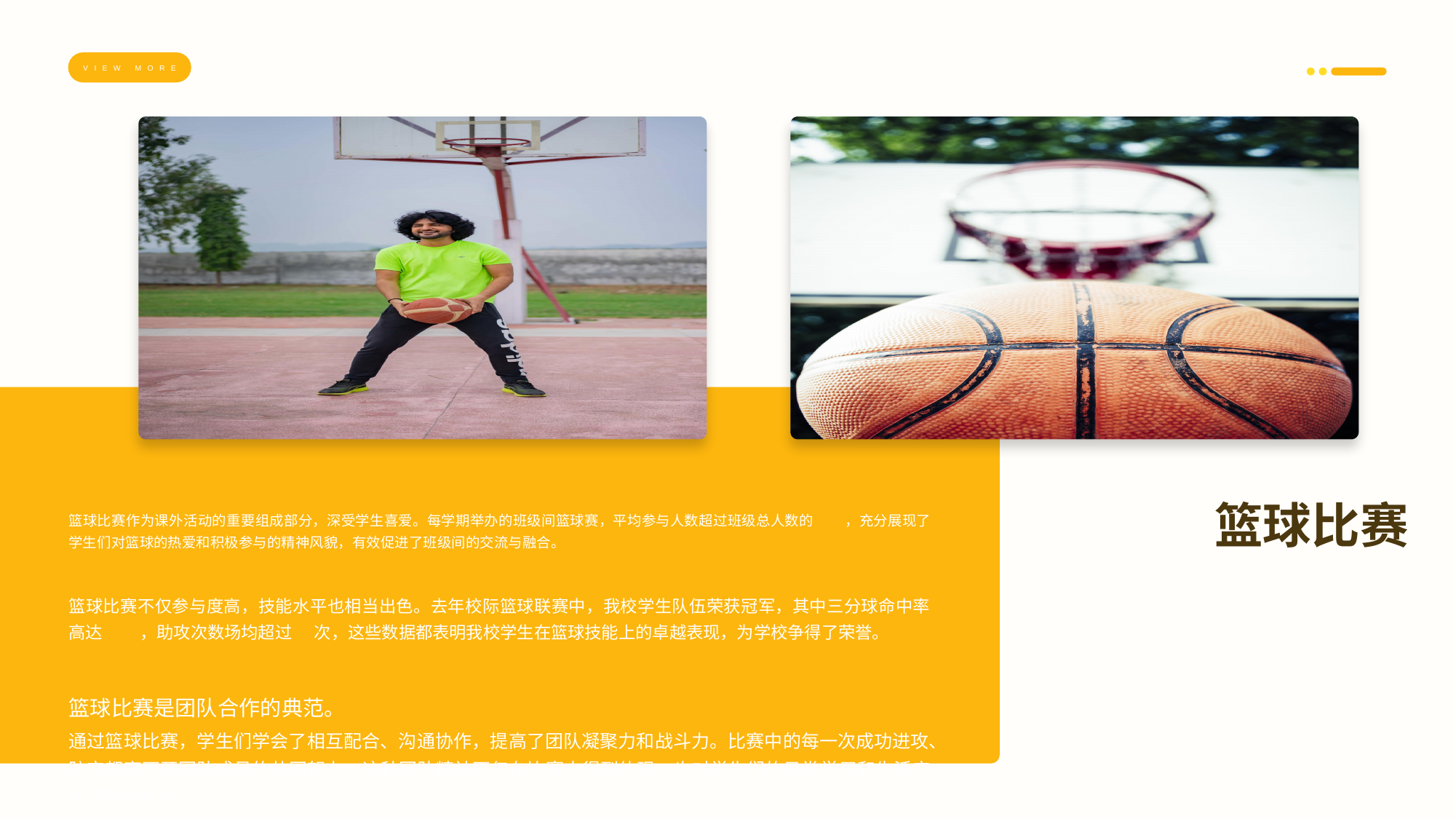

VIEW MORE

1.篮球比赛参与度高
篮球比赛作为课外活动的重要组成部分，深受学生喜爱。每学期举办的班级间篮球赛，平均参与人数超过班级总人数的70%，充分展现了学生们对篮球的热爱和积极参与的精神风貌，有效促进了班级间的交流与融合。
2.比赛技能水平高
篮球比赛不仅参与度高，技能水平也相当出色。去年校际篮球联赛中，我校学生队伍荣获冠军，其中三分球命中率高达40%，助攻次数场均超过15次，这些数据都表明我校学生在篮球技能上的卓越表现，为学校争得了荣誉。
3.促进团队合作
篮球比赛是团队合作的典范。
通过篮球比赛，学生们学会了相互配合、沟通协作，提高了团队凝聚力和战斗力。比赛中的每一次成功进攻、防守都离不开团队成员的共同努力，这种团队精神不仅在比赛中得到体现，也对学生们的日常学习和生活产生了积极影响。
篮球比赛
音乐比赛